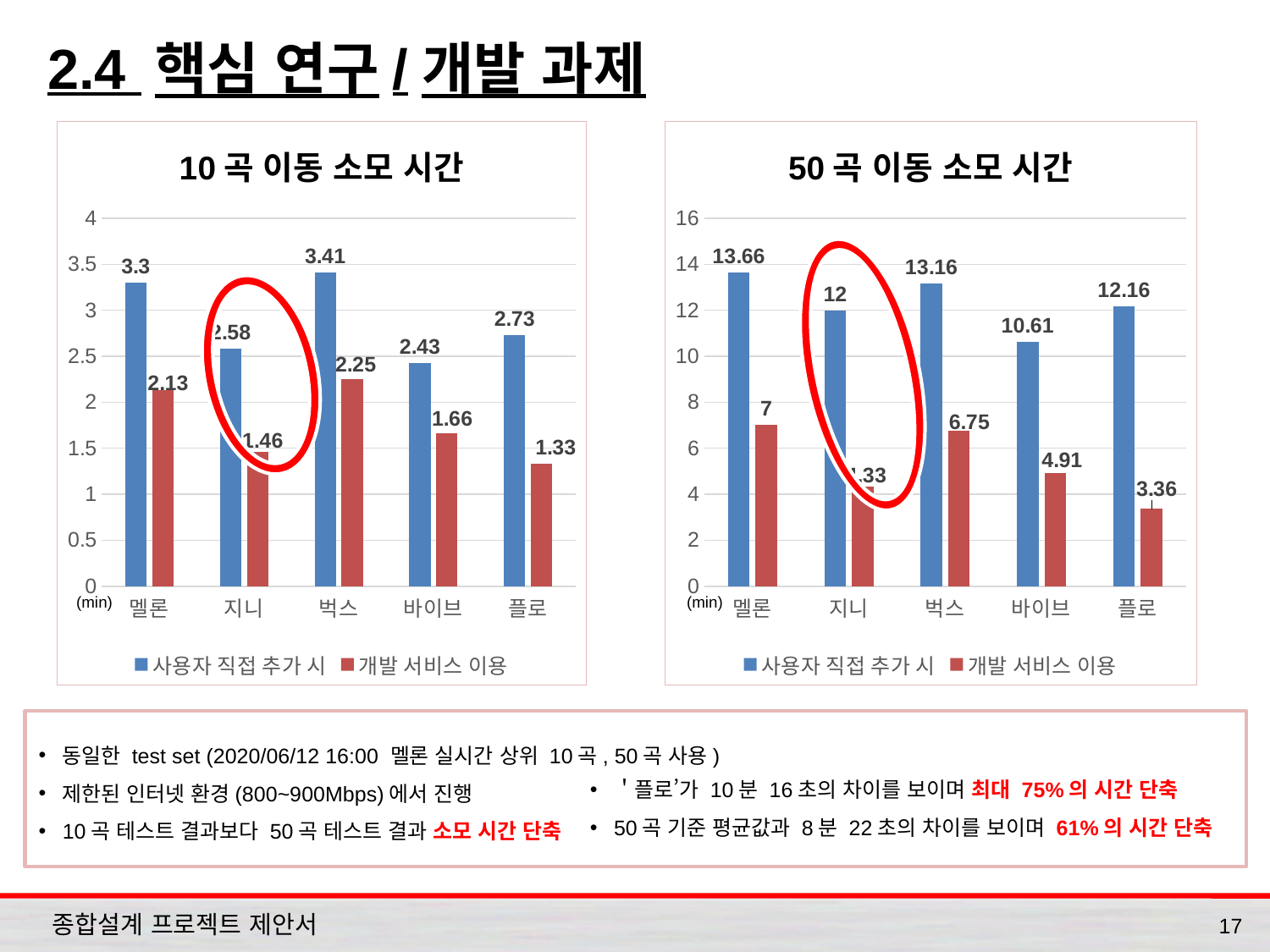

# 2.4 핵심 연구/개발 과제

### Chart: 10곡 이동 소모 시간

| Category | 사용자 직접 추가 시 | 개발 서비스 이용 |
|---|---|---|
| 멜론 | 3.3 | 2.13 |
| 지니 | 2.58 | 1.46 |
| 벅스 | 3.41 | 2.25 |
| 바이브 | 2.43 | 1.66 |
| 플로 | 2.73 | 1.33 |

### Chart: 50곡 이동 소모 시간

| Category | 사용자 직접 추가 시 | 개발 서비스 이용 |
|---|---|---|
| 멜론 | 13.66 | 7.0 |
| 지니 | 12.0 | 4.33 |
| 벅스 | 13.16 | 6.75 |
| 바이브 | 10.61 | 4.91 |
| 플로 | 12.16 | 3.36 |

(min)
(min)

동일한 test set (2020/06/12 16:00 멜론 실시간 상위 10곡, 50곡 사용)
제한된 인터넷 환경(800~900Mbps)에서 진행
10곡 테스트 결과보다 50곡 테스트 결과 소모 시간 단축
＇플로’가 10분 16초의 차이를 보이며 최대 75%의 시간 단축
50곡 기준 평균값과 8분 22초의 차이를 보이며 61%의 시간 단축